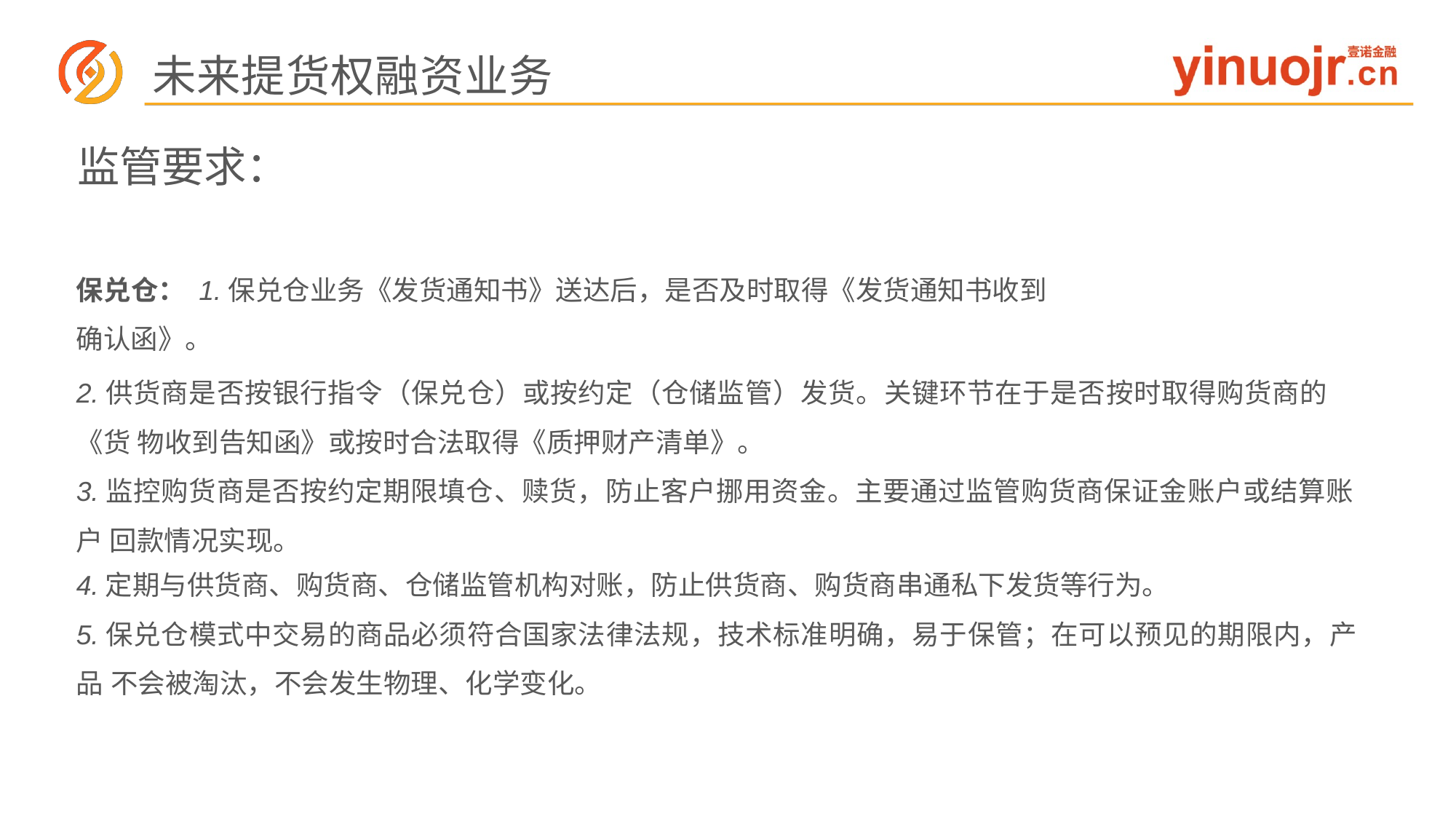

# 未来提货权融资业务
监管要求：
保兑仓： 1.保兑仓业务《发货通知书》送达后，是否及时取得《发货通知书收到确认函》。
2.供货商是否按银行指令（保兑仓）或按约定（仓储监管）发货。关键环节在于是否按时取得购货商的《货 物收到告知函》或按时合法取得《质押财产清单》。
3.监控购货商是否按约定期限填仓、赎货，防止客户挪用资金。主要通过监管购货商保证金账户或结算账户 回款情况实现。
4.定期与供货商、购货商、仓储监管机构对账，防止供货商、购货商串通私下发货等行为。
5.保兑仓模式中交易的商品必须符合国家法律法规，技术标准明确，易于保管；在可以预见的期限内，产品 不会被淘汰，不会发生物理、化学变化。